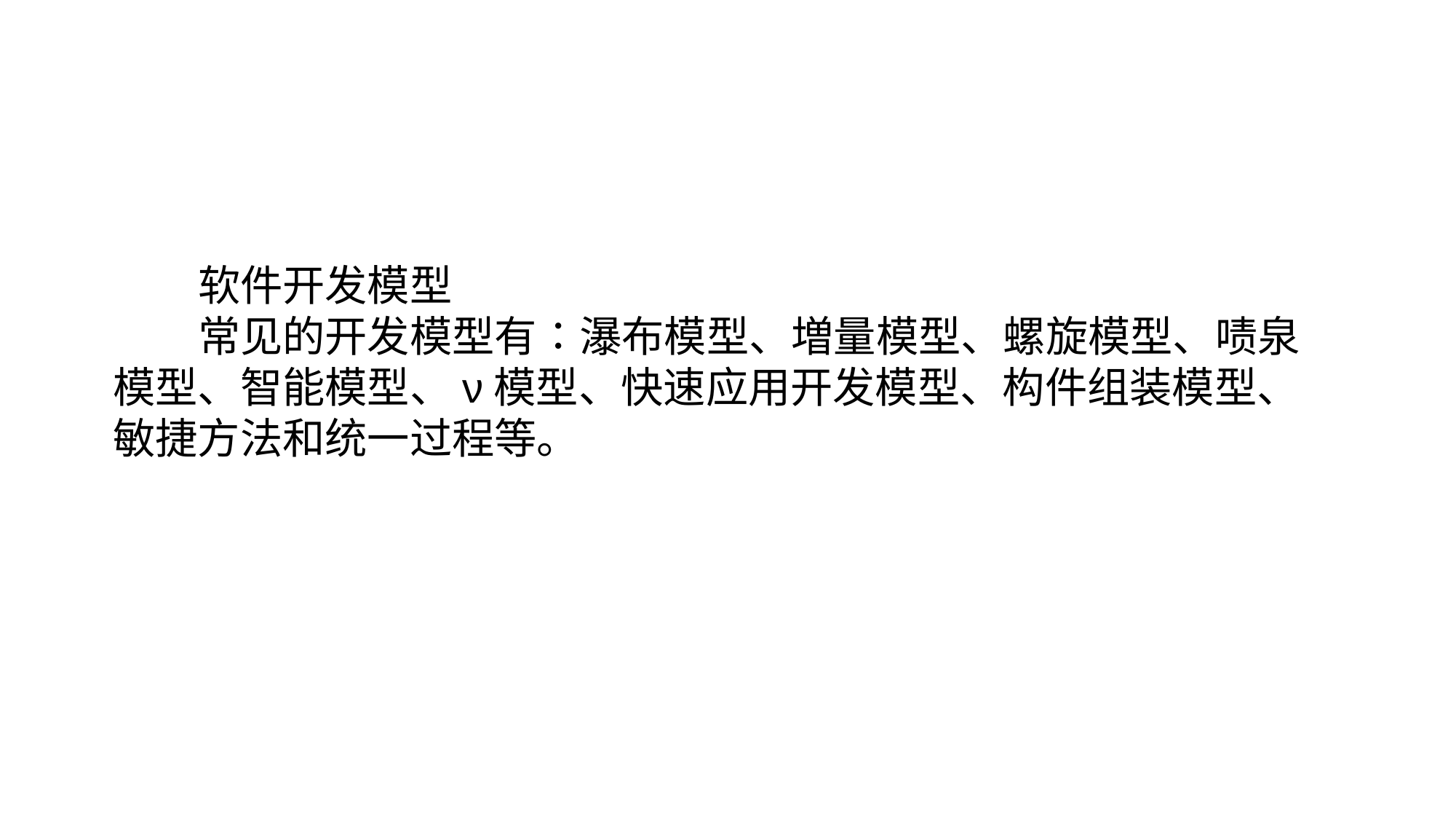

软件开发模型
常见的开发模型有∶瀑布模型、増量模型、螺旋模型、啧泉模型、智能模型、ν模型、快速应用开发模型、构件组装模型、敏捷方法和统一过程等。